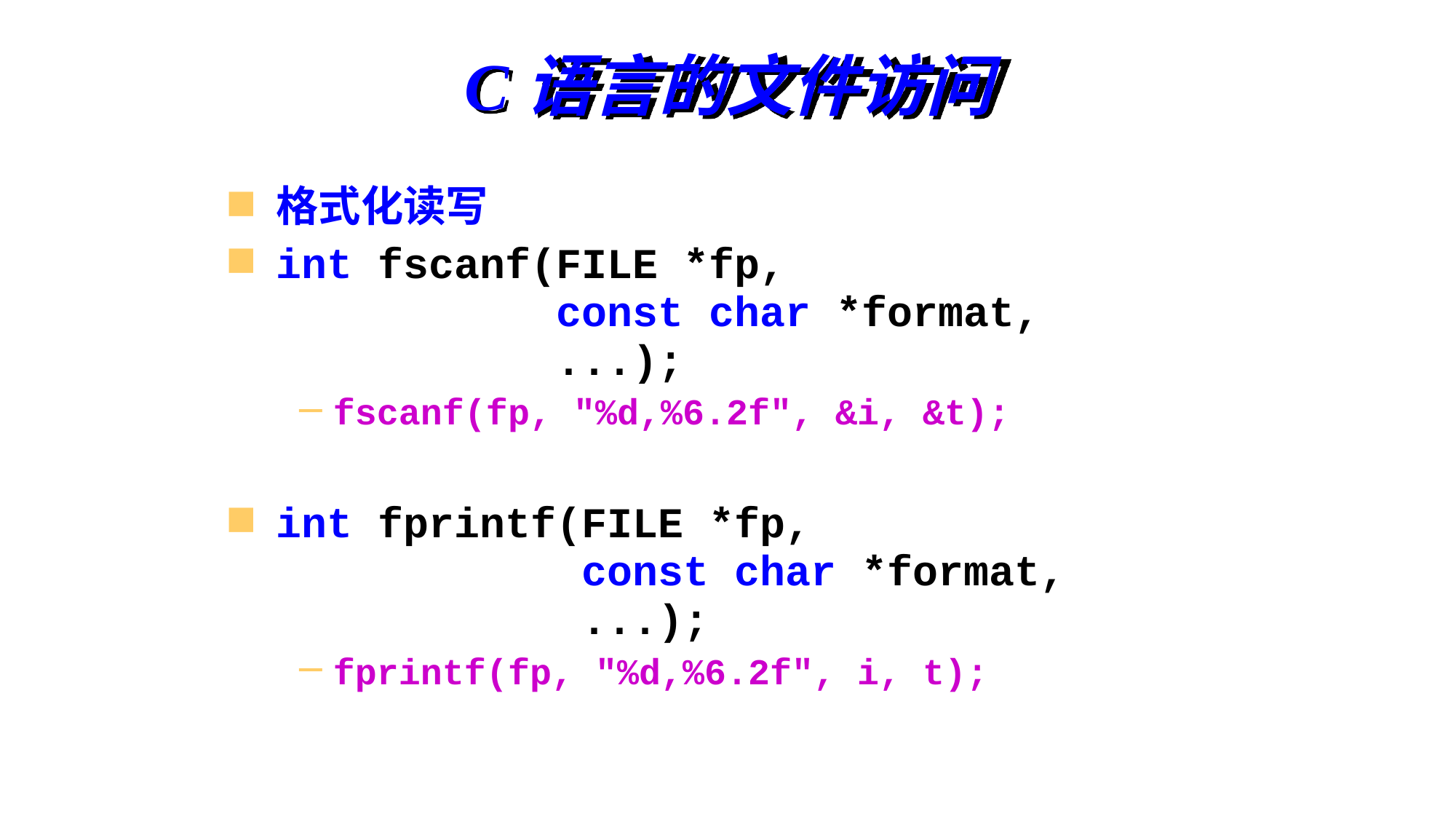

# C语言的文件访问
格式化读写
int fscanf(FILE *fp,
           const char *format,
           ...);
fscanf(fp, "%d,%6.2f", &i, &t);

int fprintf(FILE *fp,
            const char *format,
            ...);
fprintf(fp, "%d,%6.2f", i, t);